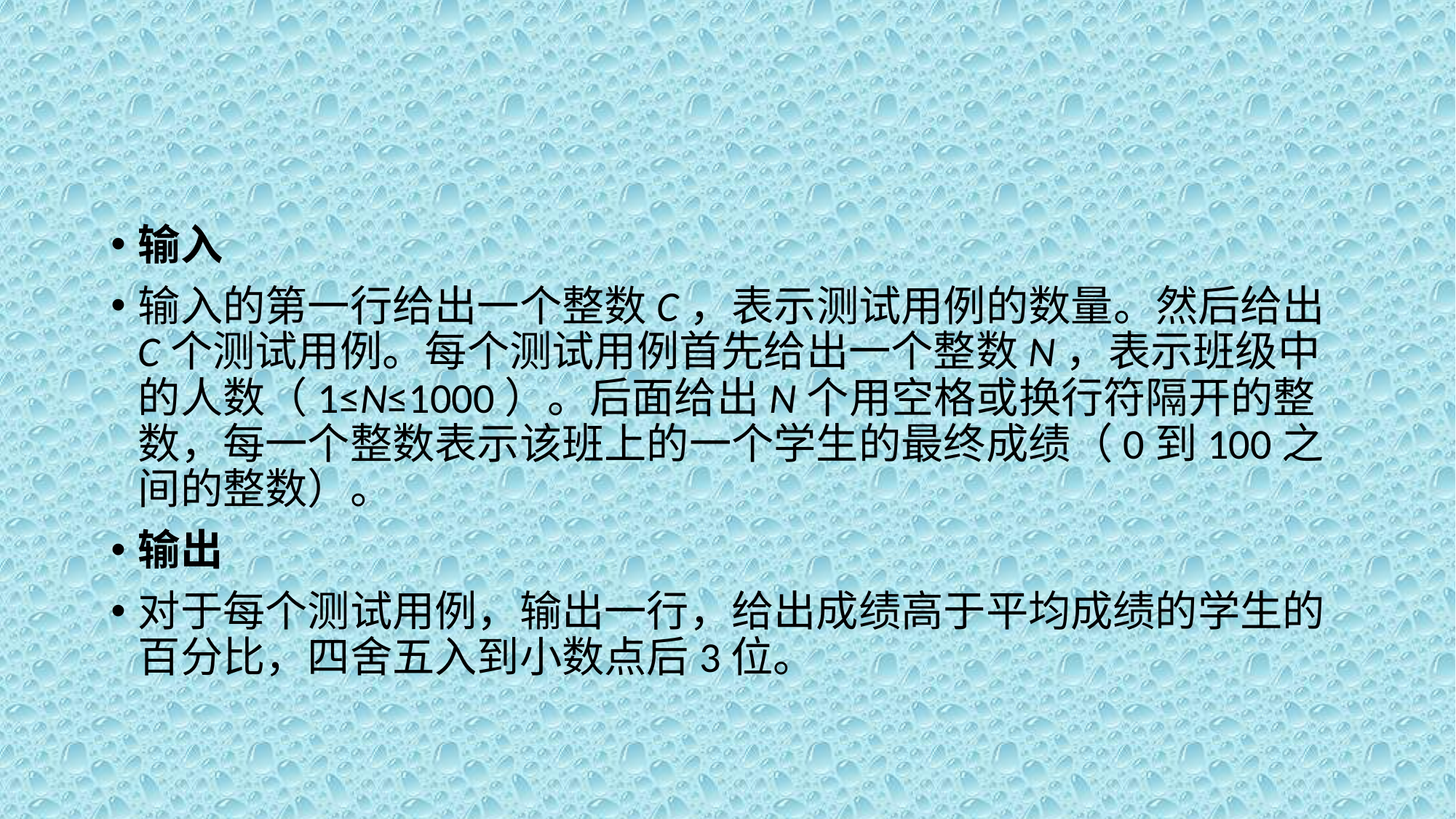

#
输入
输入的第一行给出一个整数C，表示测试用例的数量。然后给出C个测试用例。每个测试用例首先给出一个整数N，表示班级中的人数（1≤N≤1000）。后面给出N个用空格或换行符隔开的整数，每一个整数表示该班上的一个学生的最终成绩（0到100之间的整数）。
输出
对于每个测试用例，输出一行，给出成绩高于平均成绩的学生的百分比，四舍五入到小数点后3位。